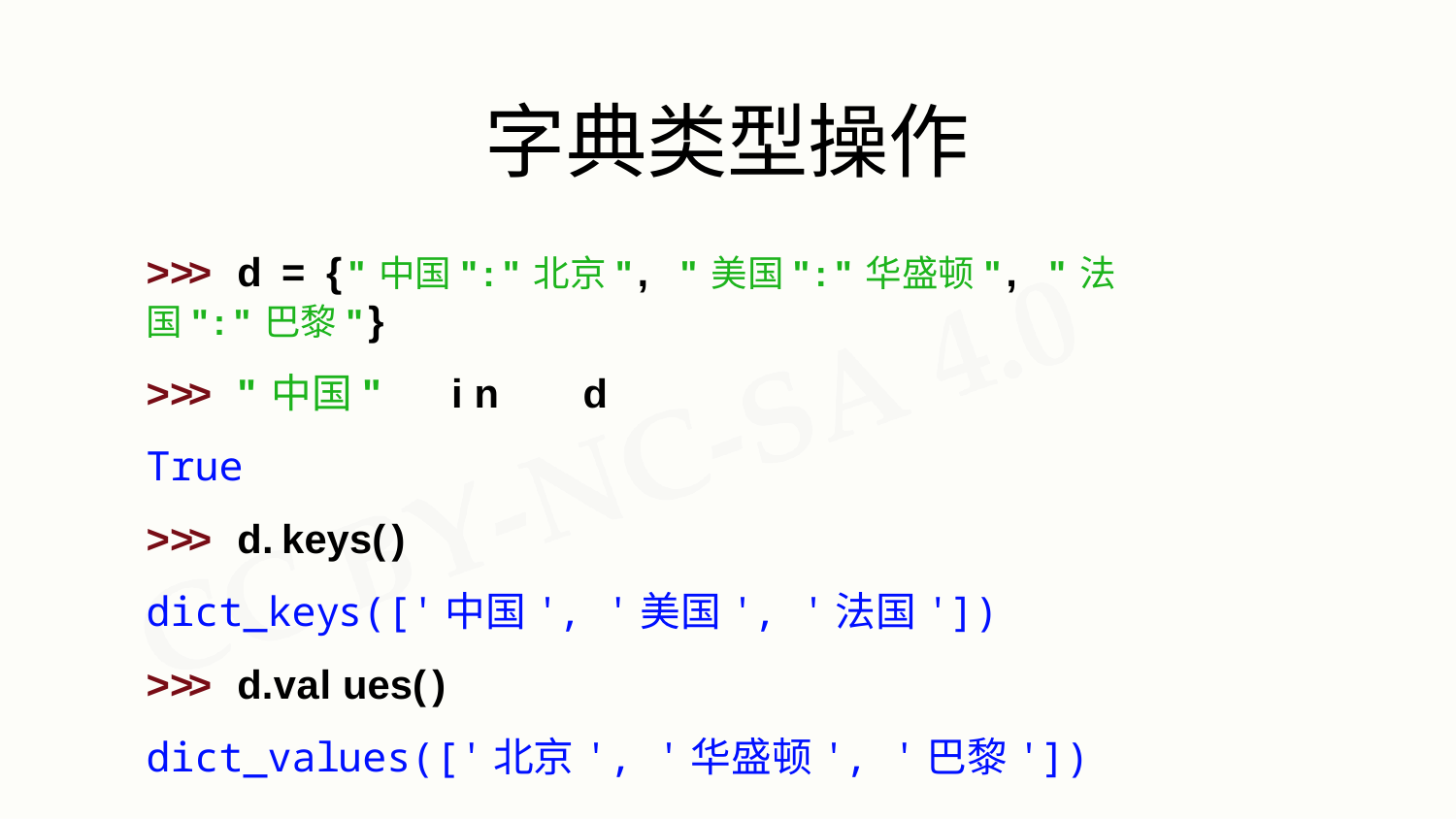

# 字典类型操作
>>>	d	=	{"中国":"北京",  "美国":"华盛顿",  "法国":"巴黎"}
>>>	"中国"	in	d
True
>>>	d.keys()
dict_keys(['中国', '美国', '法国'])
>>>	d.values()
dict_values(['北京', '华盛顿', '巴黎'])